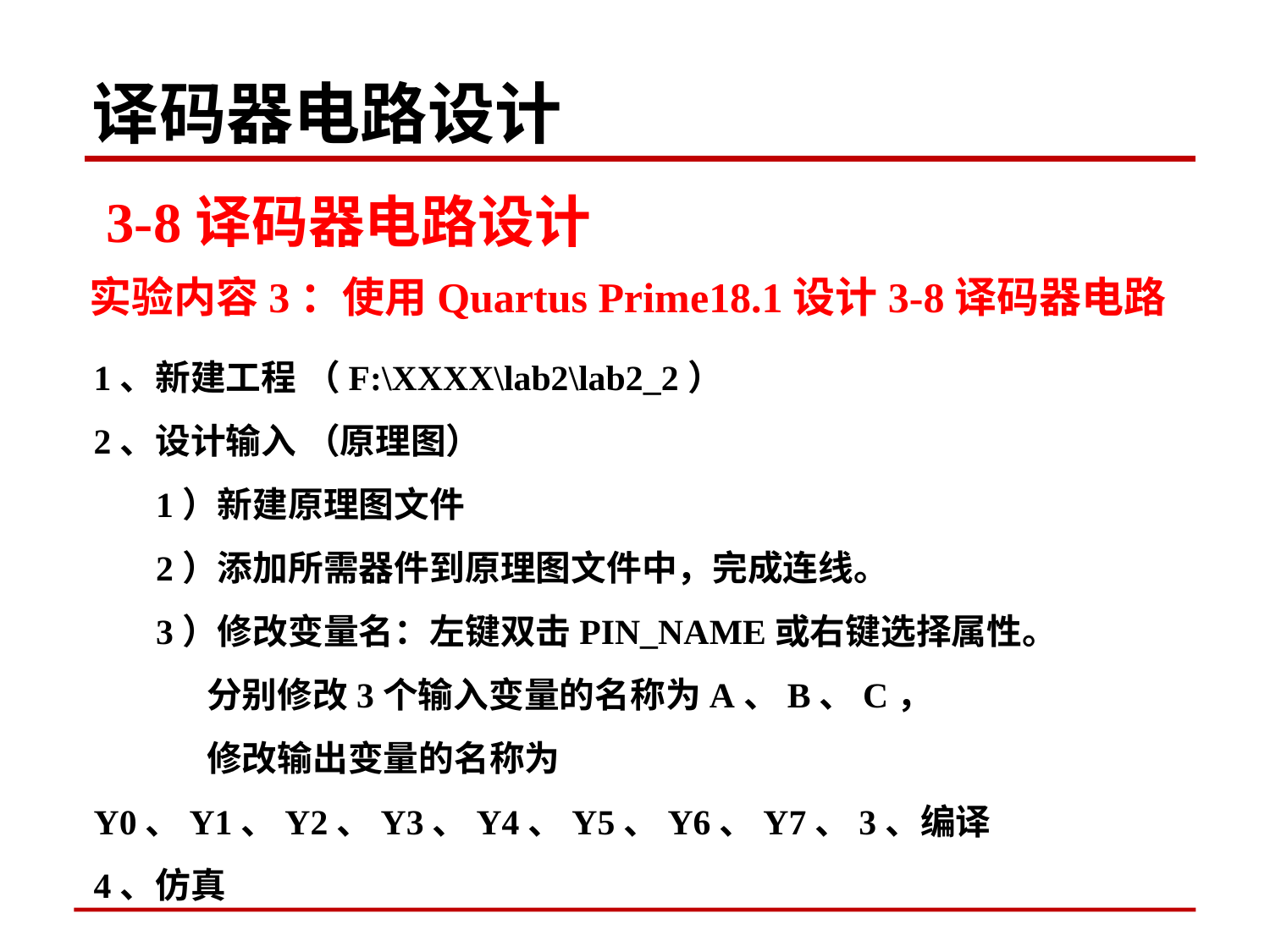

译码器电路设计
 3-8译码器电路设计
实验内容3：使用Quartus Prime18.1设计3-8译码器电路
1、新建工程 （F:\XXXX\lab2\lab2_2）
2、设计输入 （原理图）
       1）新建原理图文件
       2）添加所需器件到原理图文件中，完成连线。
       3）修改变量名：左键双击PIN_NAME或右键选择属性。
             分别修改3个输入变量的名称为A、B、C，
             修改输出变量的名称为Y0、Y1、Y2、Y3、Y4、Y5、Y6、Y7、3、编译
4、仿真